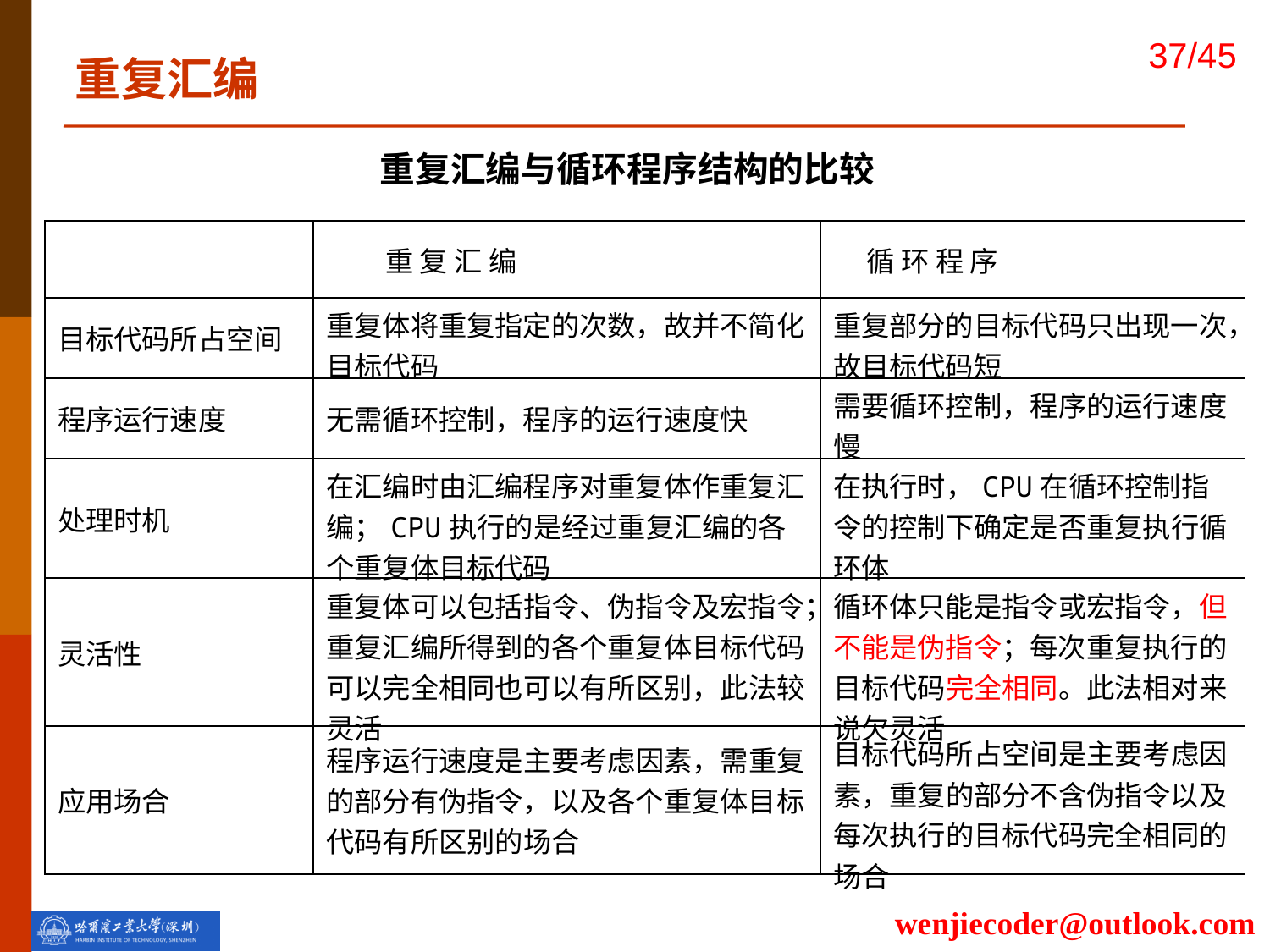

重复汇编
重复汇编与循环程序结构的比较
|  | 重 复 汇 编 | 循 环 程 序 |
| --- | --- | --- |
| 目标代码所占空间 | 重复体将重复指定的次数，故并不简化目标代码 | 重复部分的目标代码只出现一次，故目标代码短 |
| 程序运行速度 | 无需循环控制，程序的运行速度快 | 需要循环控制，程序的运行速度慢 |
| 处理时机 | 在汇编时由汇编程序对重复体作重复汇编；CPU执行的是经过重复汇编的各个重复体目标代码 | 在执行时，CPU在循环控制指令的控制下确定是否重复执行循环体 |
| 灵活性 | 重复体可以包括指令、伪指令及宏指令；重复汇编所得到的各个重复体目标代码可以完全相同也可以有所区别，此法较灵活 | 循环体只能是指令或宏指令，但不能是伪指令；每次重复执行的目标代码完全相同。此法相对来说欠灵活 |
| 应用场合 | 程序运行速度是主要考虑因素，需重复的部分有伪指令，以及各个重复体目标代码有所区别的场合 | 目标代码所占空间是主要考虑因素，重复的部分不含伪指令以及每次执行的目标代码完全相同的场合 |